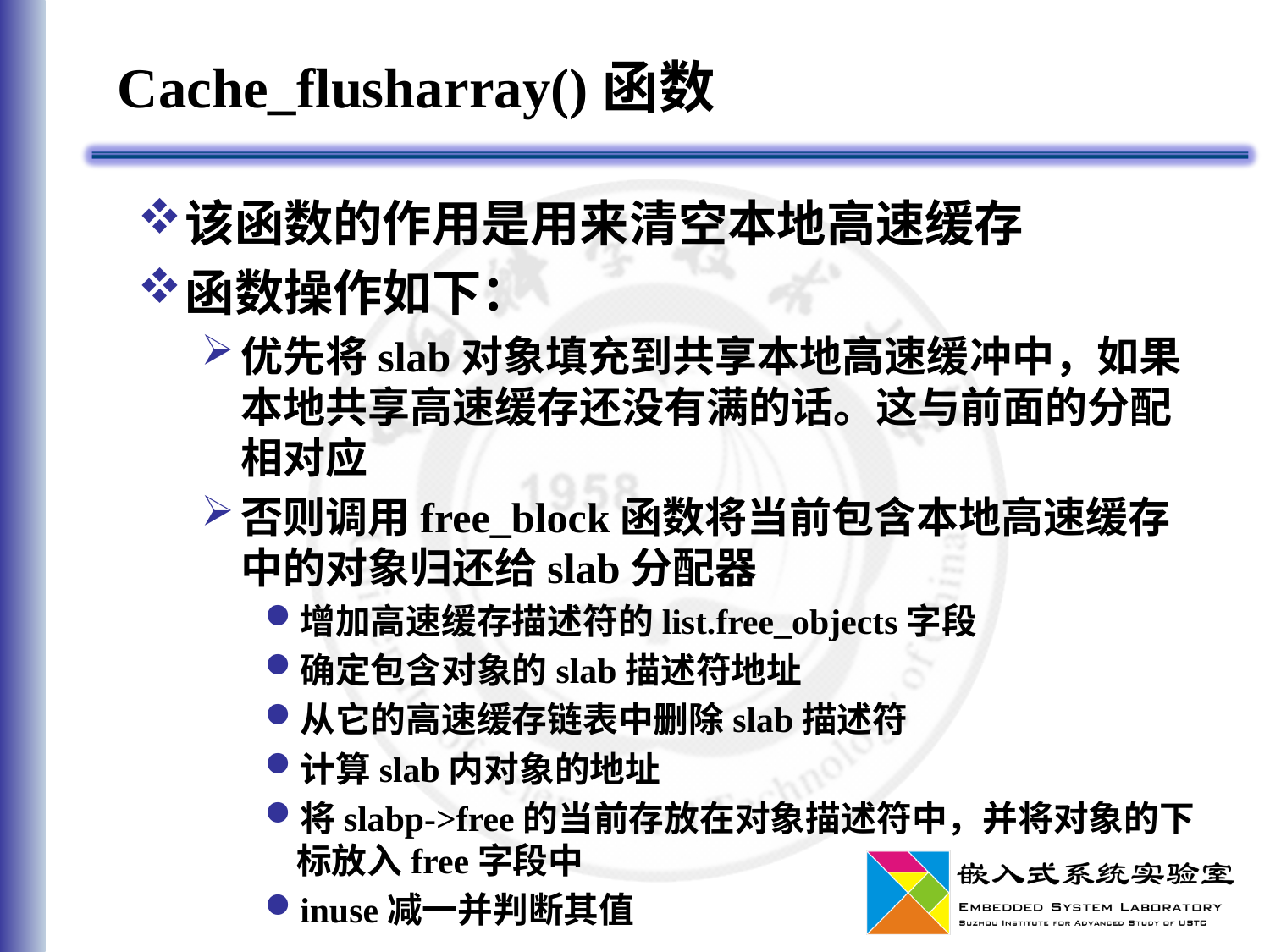

# Cache_flusharray()函数
该函数的作用是用来清空本地高速缓存
函数操作如下：
优先将slab对象填充到共享本地高速缓冲中，如果本地共享高速缓存还没有满的话。这与前面的分配相对应
否则调用free_block函数将当前包含本地高速缓存中的对象归还给slab分配器
增加高速缓存描述符的list.free_objects字段
确定包含对象的slab描述符地址
从它的高速缓存链表中删除slab描述符
计算slab内对象的地址
将slabp->free的当前存放在对象描述符中，并将对象的下标放入free字段中
inuse减一并判断其值